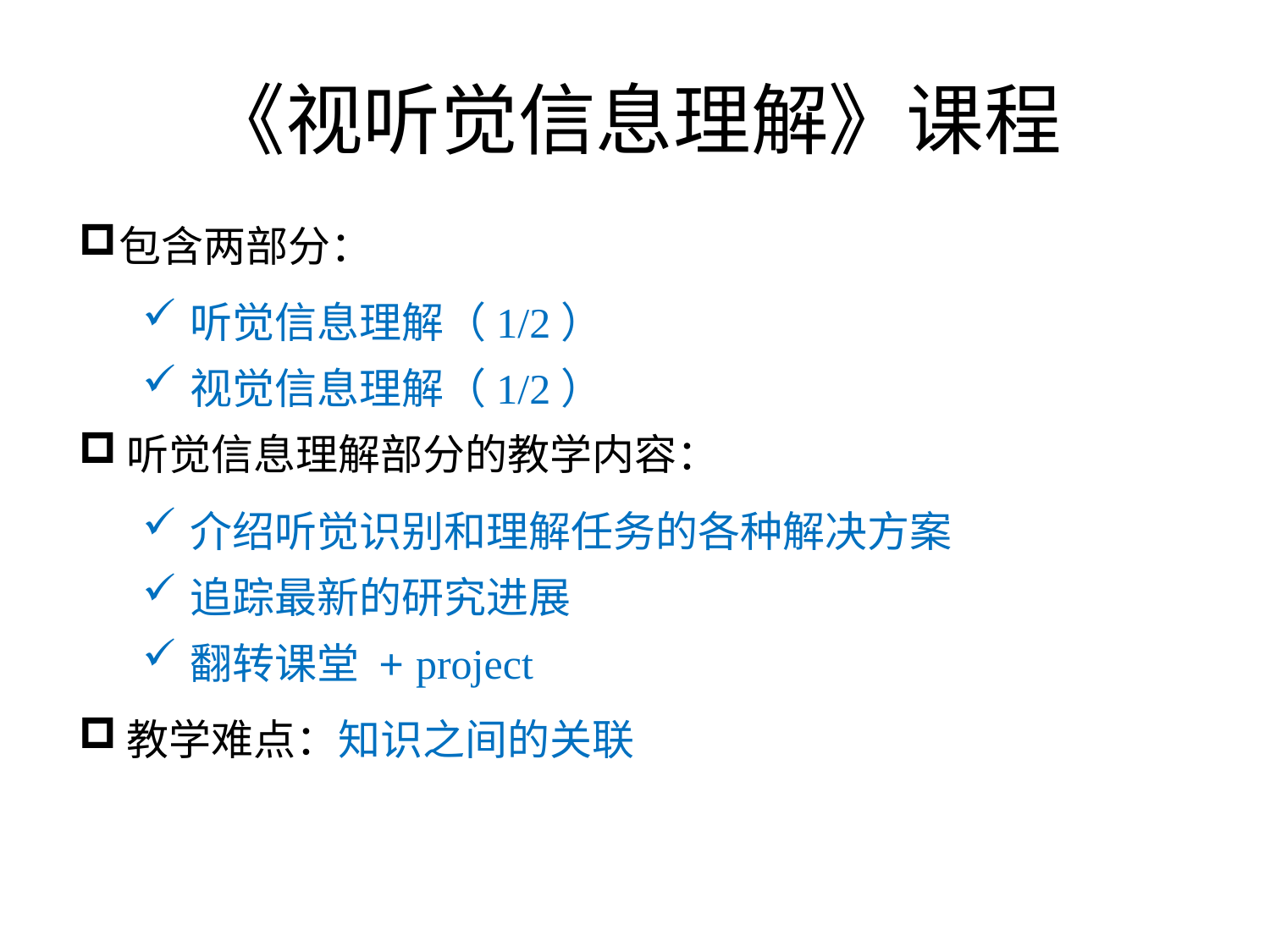

# 《视听觉信息理解》课程
包含两部分：
听觉信息理解（1/2）
视觉信息理解（1/2）
听觉信息理解部分的教学内容：
介绍听觉识别和理解任务的各种解决方案
追踪最新的研究进展
翻转课堂 + project
教学难点：知识之间的关联